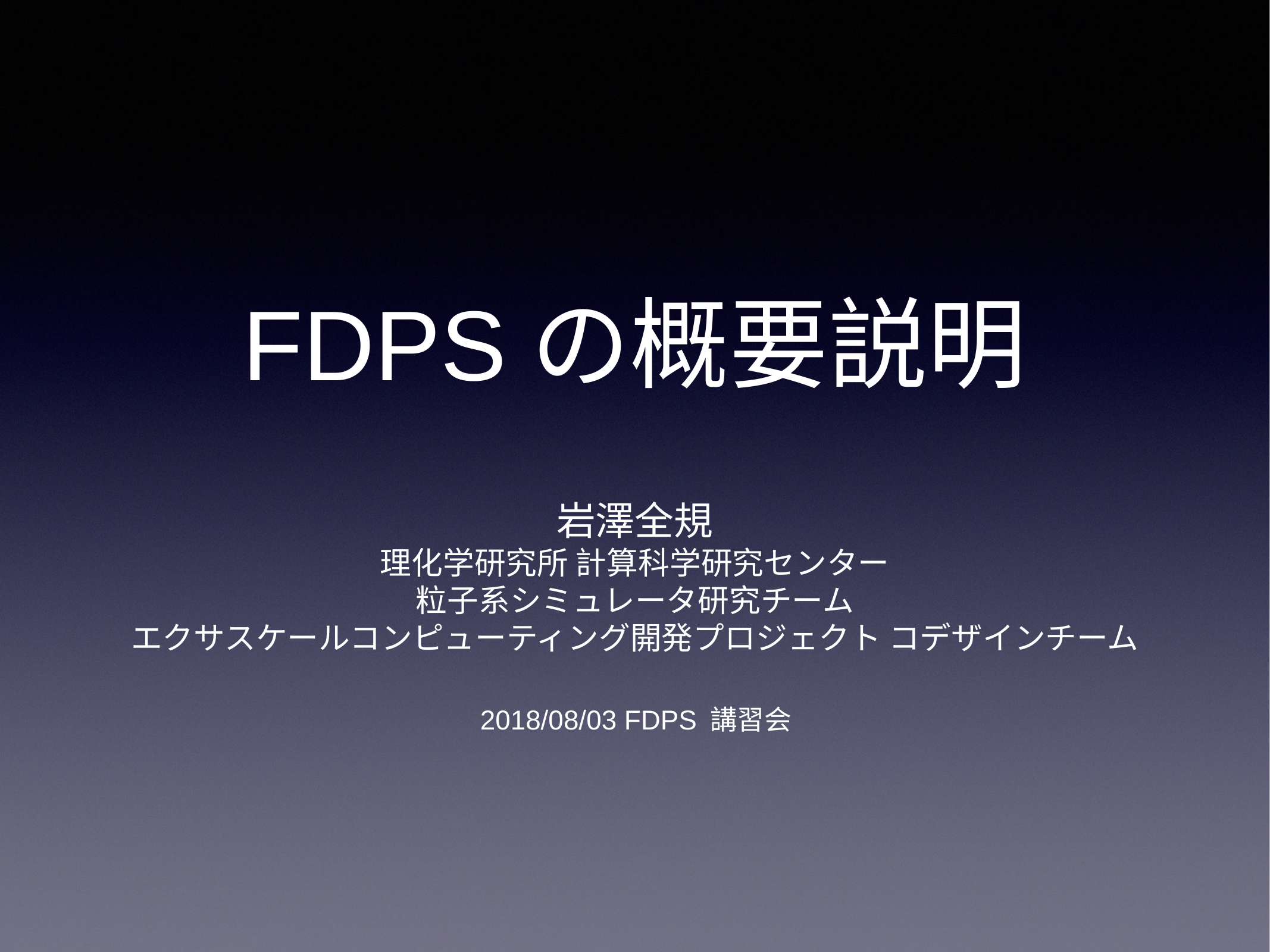

# FDPSの概要説明
岩澤全規
理化学研究所 計算科学研究センター
粒子系シミュレータ研究チーム
エクサスケールコンピューティング開発プロジェクト コデザインチーム
2018/08/03 FDPS 講習会